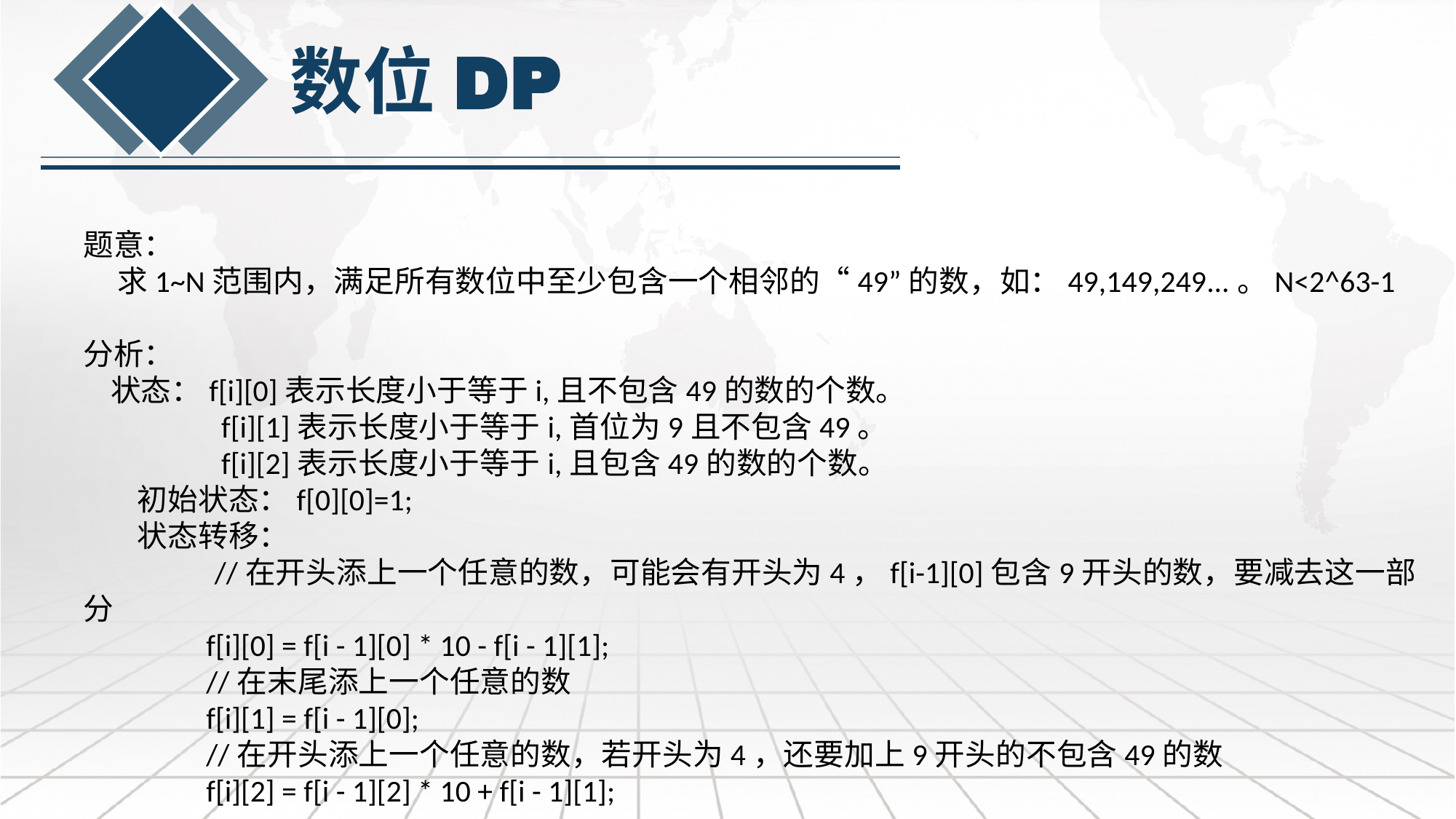

数位DP
题意：
    求1~N范围内，满足所有数位中至少包含一个相邻的“49”的数，如：49,149,249...。N<2^63-1

分析：
   状态：f[i][0]表示长度小于等于i,且不包含49的数的个数。
                    f[i][1]表示长度小于等于i,首位为9且不包含49。
                    f[i][2]表示长度小于等于i,且包含49的数的个数。
       初始状态：f[0][0]=1;
       状态转移：
                   //在开头添上一个任意的数，可能会有开头为4，f[i-1][0]包含9开头的数，要减去这一部分
	  f[i][0] = f[i - 1][0] * 10 - f[i - 1][1];
	  //在末尾添上一个任意的数
	  f[i][1] = f[i - 1][0];
	  //在开头添上一个任意的数，若开头为4，还要加上9开头的不包含49的数
	  f[i][2] = f[i - 1][2] * 10 + f[i - 1][1];